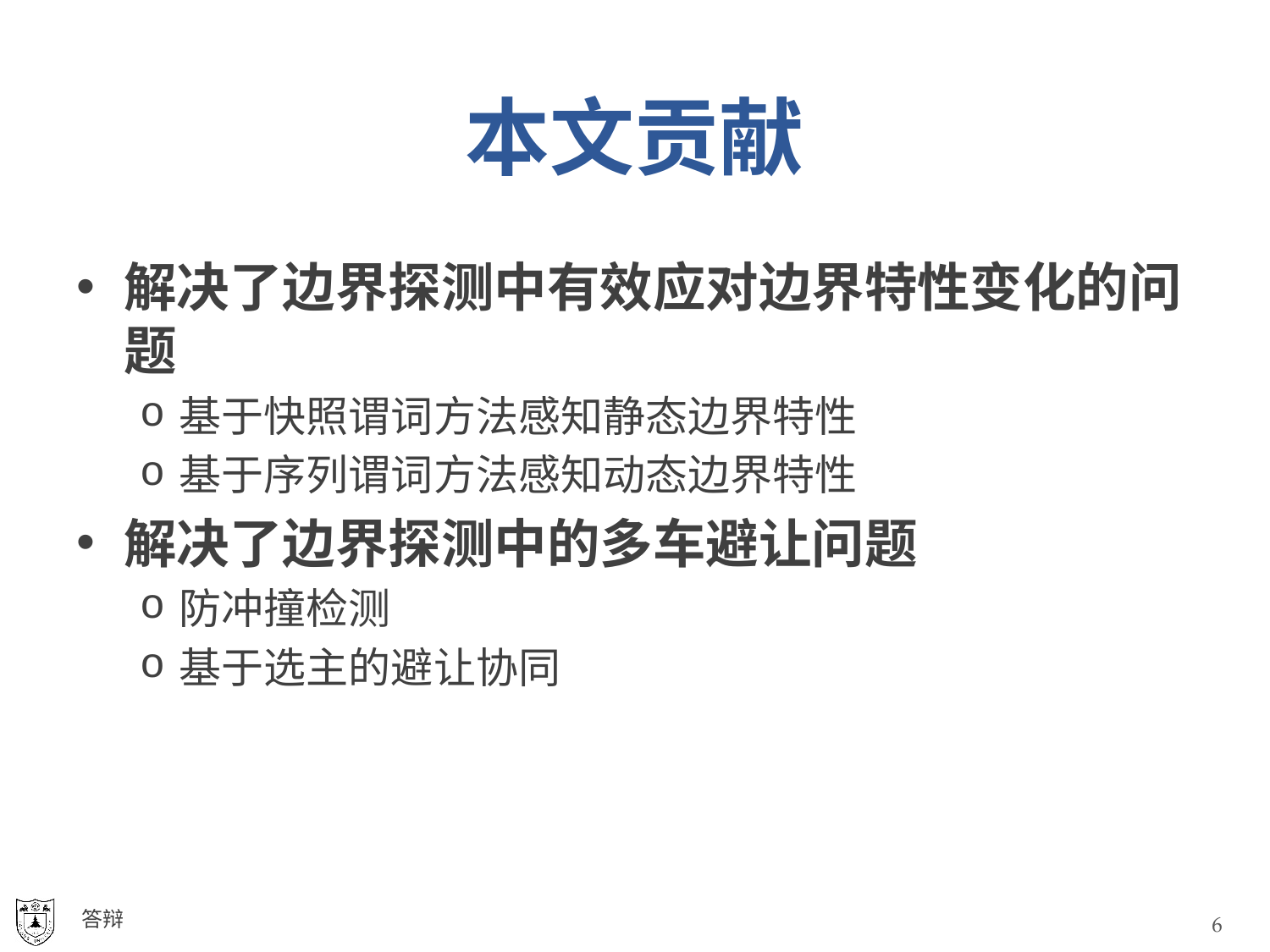

# 本文贡献
解决了边界探测中有效应对边界特性变化的问题
基于快照谓词方法感知静态边界特性
基于序列谓词方法感知动态边界特性
解决了边界探测中的多车避让问题
防冲撞检测
基于选主的避让协同

答辩
6